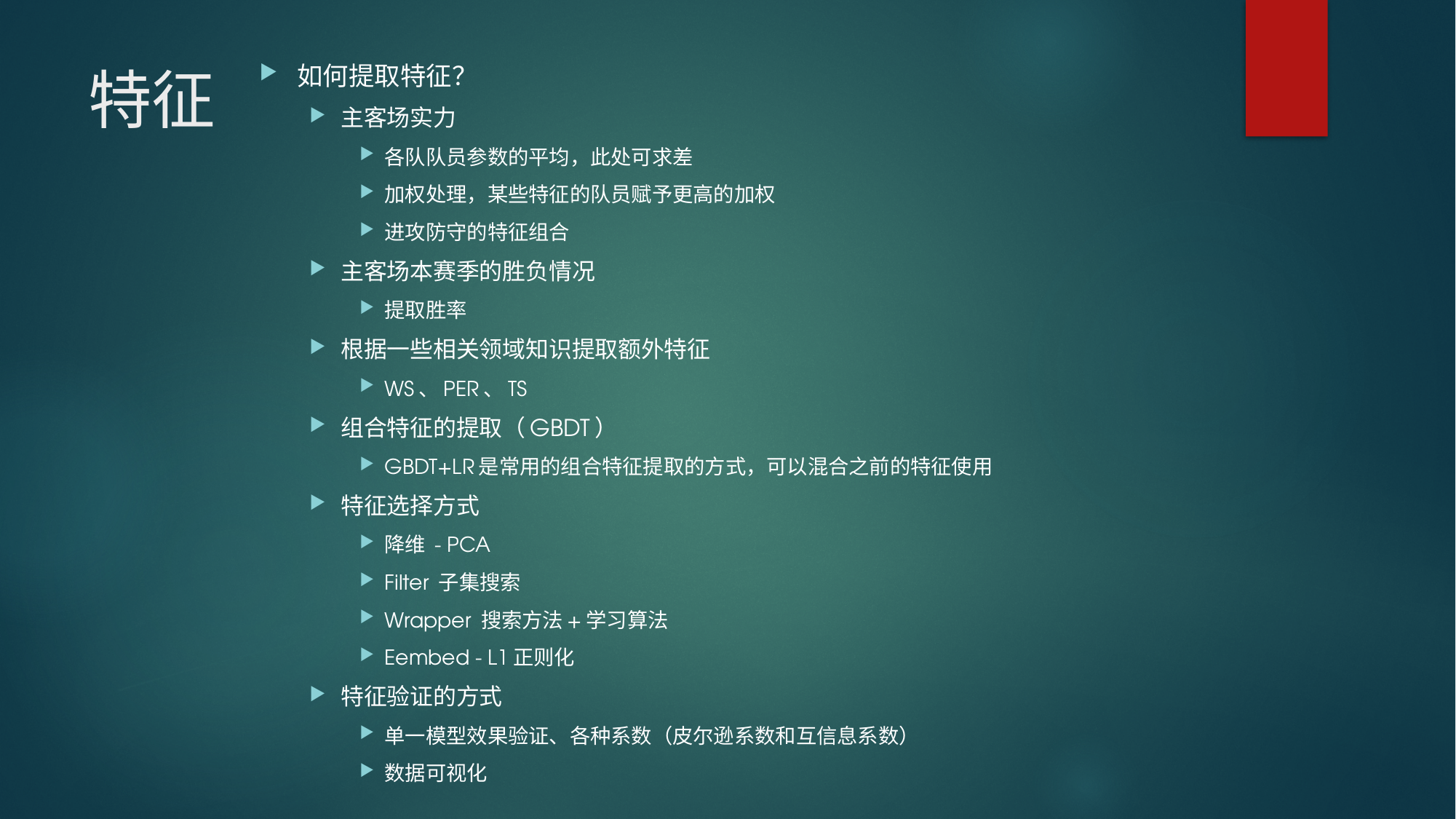

# 特征
如何提取特征？
主客场实力
各队队员参数的平均，此处可求差
加权处理，某些特征的队员赋予更高的加权
进攻防守的特征组合
主客场本赛季的胜负情况
提取胜率
根据一些相关领域知识提取额外特征
WS、PER、TS
组合特征的提取（GBDT）
GBDT+LR是常用的组合特征提取的方式，可以混合之前的特征使用
特征选择方式
降维 - PCA
Filter 子集搜索
Wrapper 搜索方法+学习算法
Eembed - L1正则化
特征验证的方式
单一模型效果验证、各种系数（皮尔逊系数和互信息系数）
数据可视化